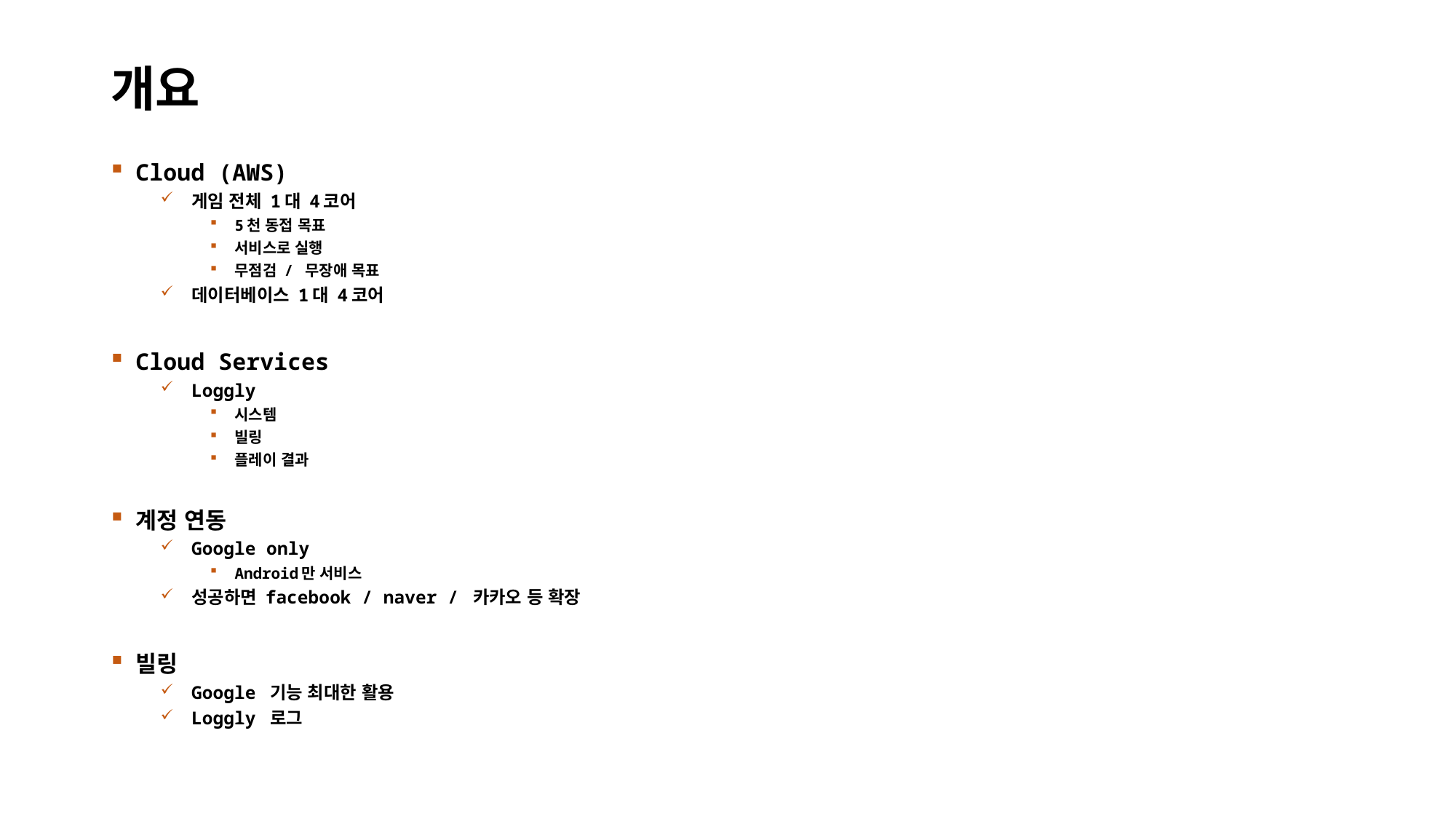

# 개요
Cloud (AWS)
게임 전체 1대 4코어
5천 동접 목표
서비스로 실행
무점검 / 무장애 목표
데이터베이스 1대 4코어

Cloud Services
Loggly
시스템
빌링
플레이 결과

계정 연동
Google only
Android만 서비스
성공하면 facebook / naver / 카카오 등 확장

빌링
Google 기능 최대한 활용
Loggly 로그